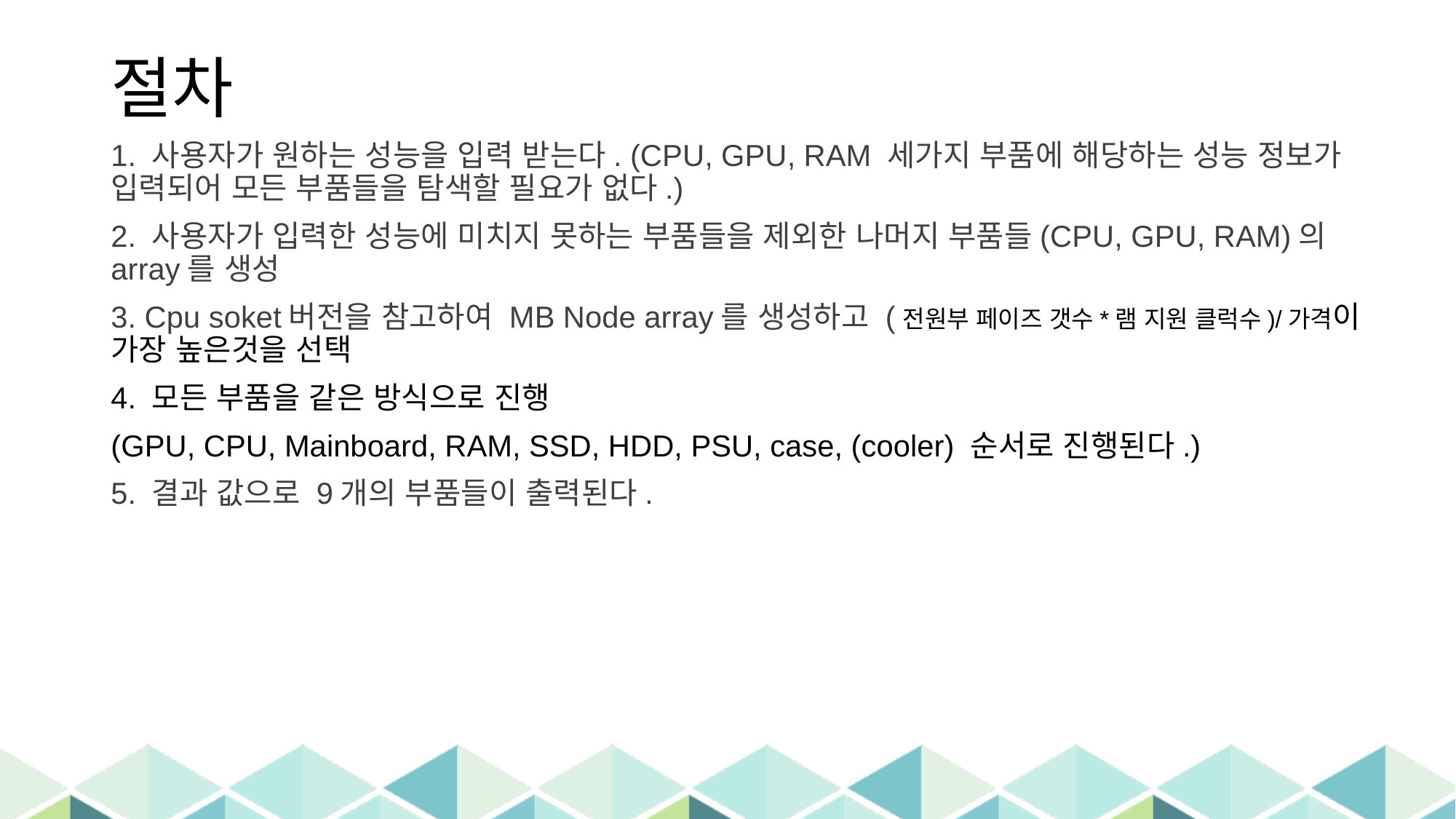

# 절차
1. 사용자가 원하는 성능을 입력 받는다. (CPU, GPU, RAM 세가지 부품에 해당하는 성능 정보가 입력되어 모든 부품들을 탐색할 필요가 없다.)
2. 사용자가 입력한 성능에 미치지 못하는 부품들을 제외한 나머지 부품들(CPU, GPU, RAM)의 array를 생성
3. Cpu soket버전을 참고하여 MB Node array를 생성하고 (전원부 페이즈 갯수*램 지원 클럭수)/가격이 가장 높은것을 선택
4. 모든 부품을 같은 방식으로 진행
(GPU, CPU, Mainboard, RAM, SSD, HDD, PSU, case, (cooler) 순서로 진행된다.)
5. 결과 값으로 9개의 부품들이 출력된다.